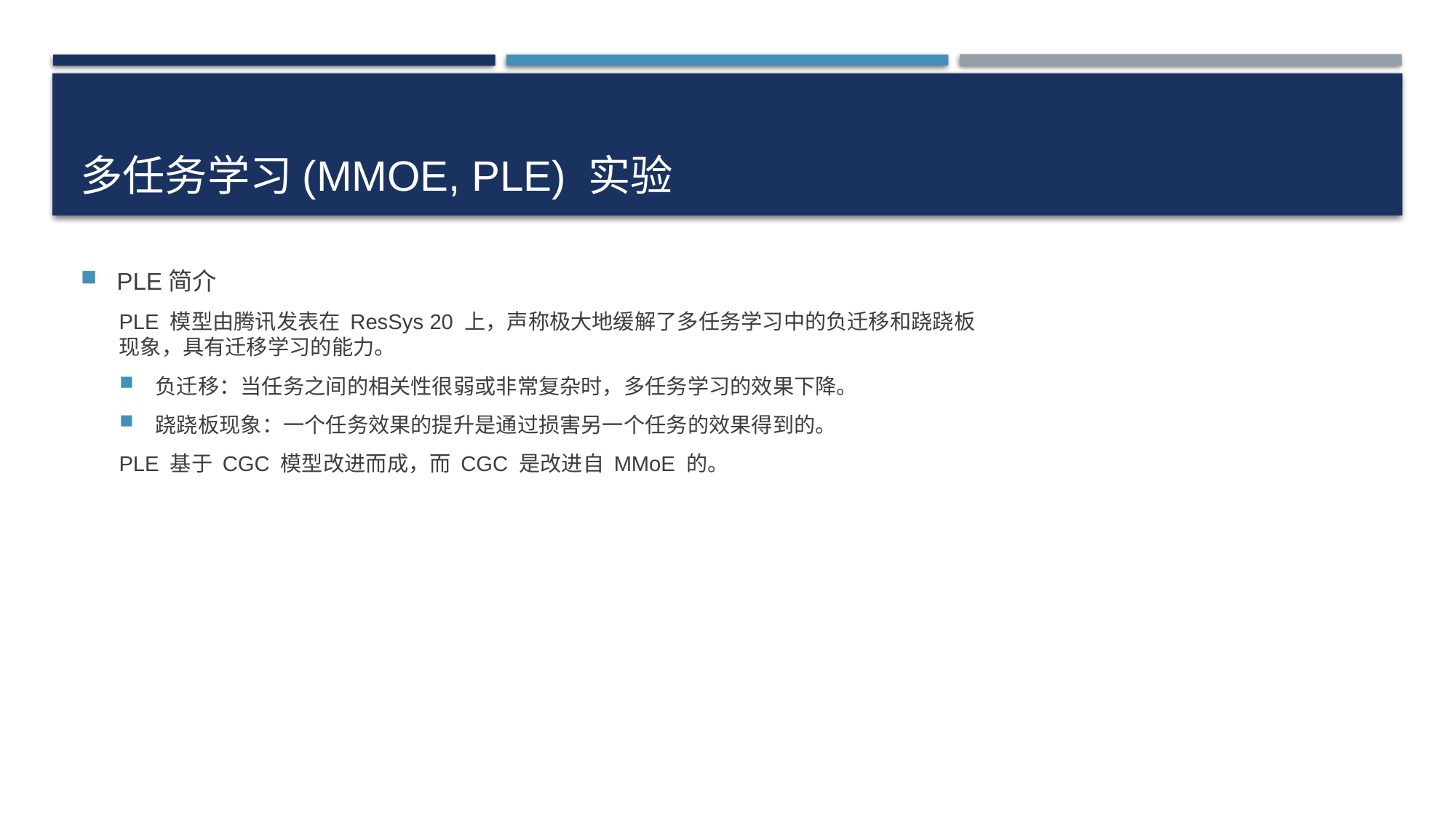

# 多任务学习(Mmoe, PLE) 实验
PLE简介
PLE 模型由腾讯发表在 ResSys 20 上，声称极大地缓解了多任务学习中的负迁移和跷跷板现象，具有迁移学习的能力。
负迁移：当任务之间的相关性很弱或非常复杂时，多任务学习的效果下降。
跷跷板现象：一个任务效果的提升是通过损害另一个任务的效果得到的。
PLE 基于 CGC 模型改进而成，而 CGC 是改进自 MMoE 的。